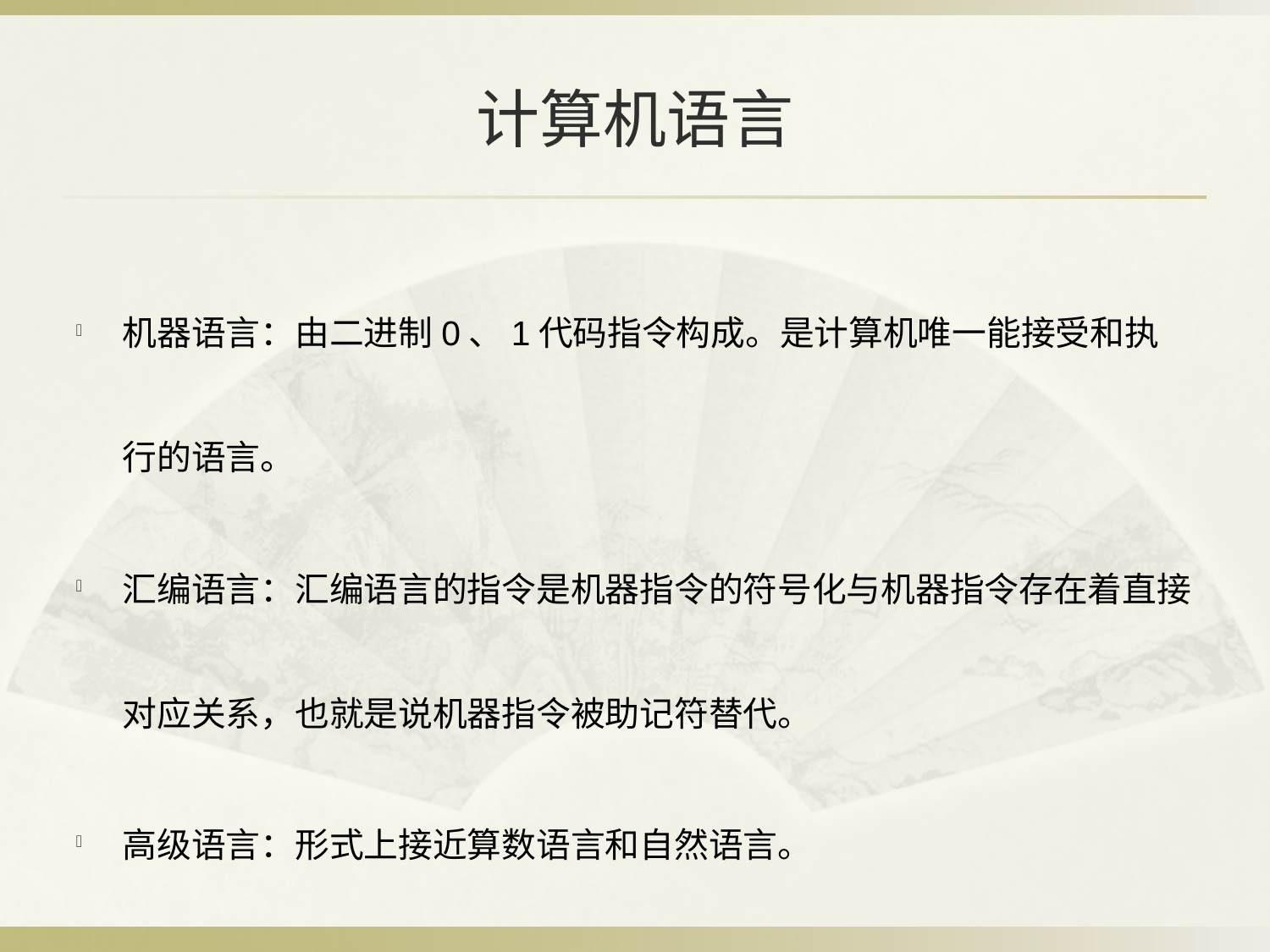

# 计算机语言
机器语言：由二进制0、1代码指令构成。是计算机唯一能接受和执行的语言。
汇编语言：汇编语言的指令是机器指令的符号化与机器指令存在着直接对应关系，也就是说机器指令被助记符替代。
高级语言：形式上接近算数语言和自然语言。